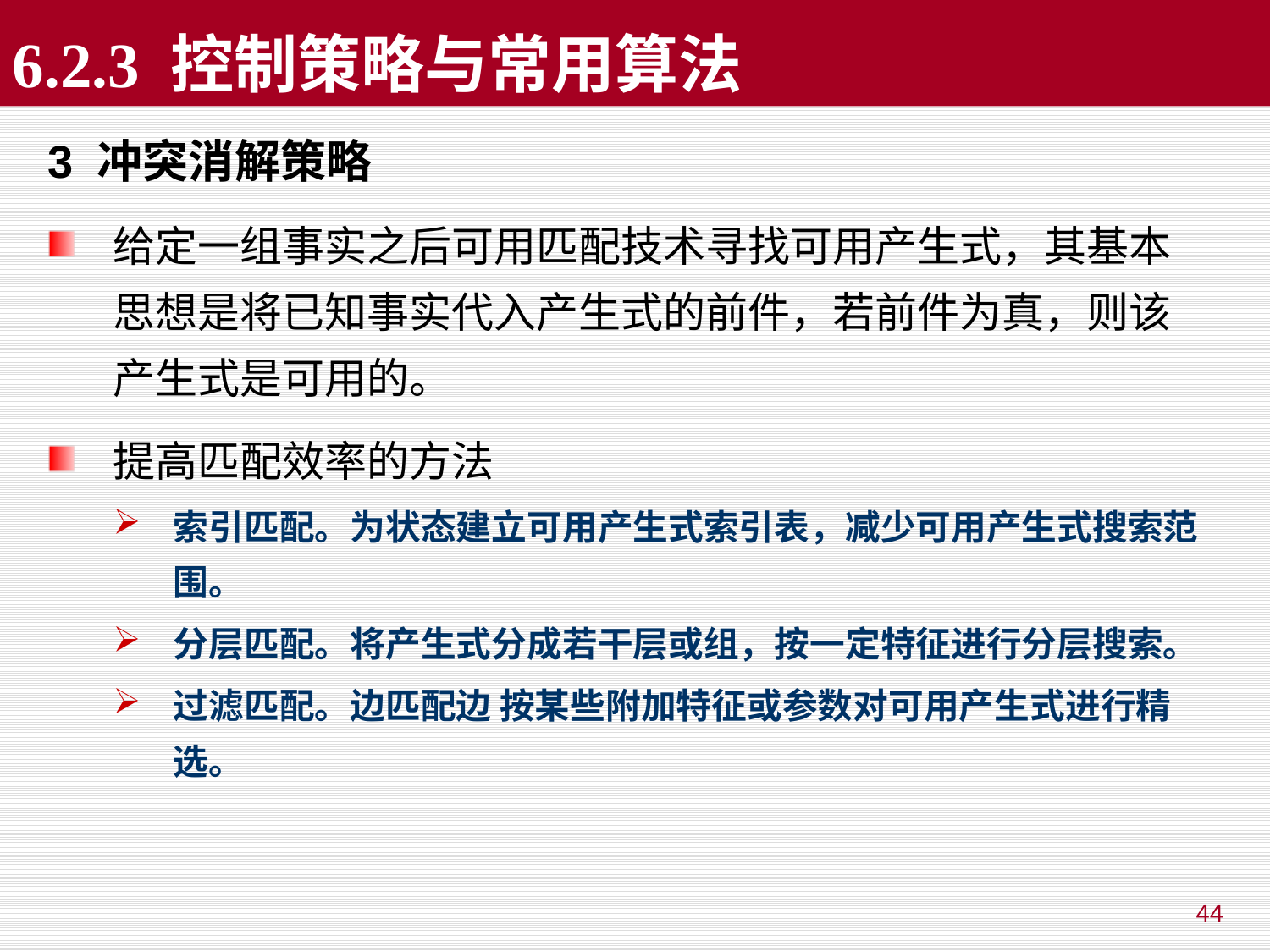

6.2.3 控制策略与常用算法
3 冲突消解策略
给定一组事实之后可用匹配技术寻找可用产生式，其基本思想是将已知事实代入产生式的前件，若前件为真，则该产生式是可用的。
提高匹配效率的方法
索引匹配。为状态建立可用产生式索引表，减少可用产生式搜索范围。
分层匹配。将产生式分成若干层或组，按一定特征进行分层搜索。
过滤匹配。边匹配边 按某些附加特征或参数对可用产生式进行精选。
44